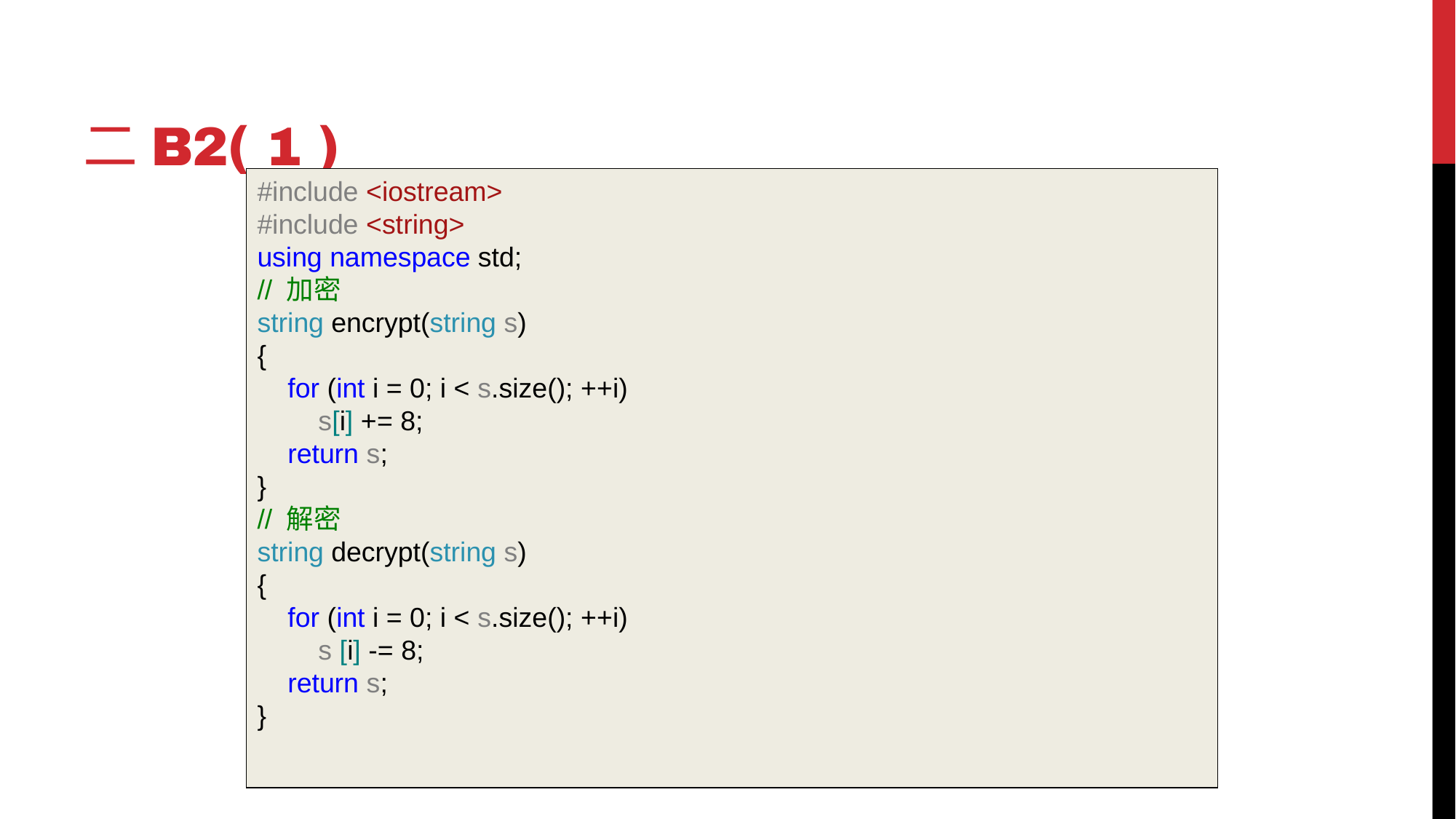

# 二b2( 1 )
#include <iostream>
#include <string>
using namespace std;
// 加密
string encrypt(string s)
{
    for (int i = 0; i < s.size(); ++i)
        s[i] += 8;
    return s;
}
// 解密
string decrypt(string s)
{
    for (int i = 0; i < s.size(); ++i)
        s [i] -= 8;
    return s;
}